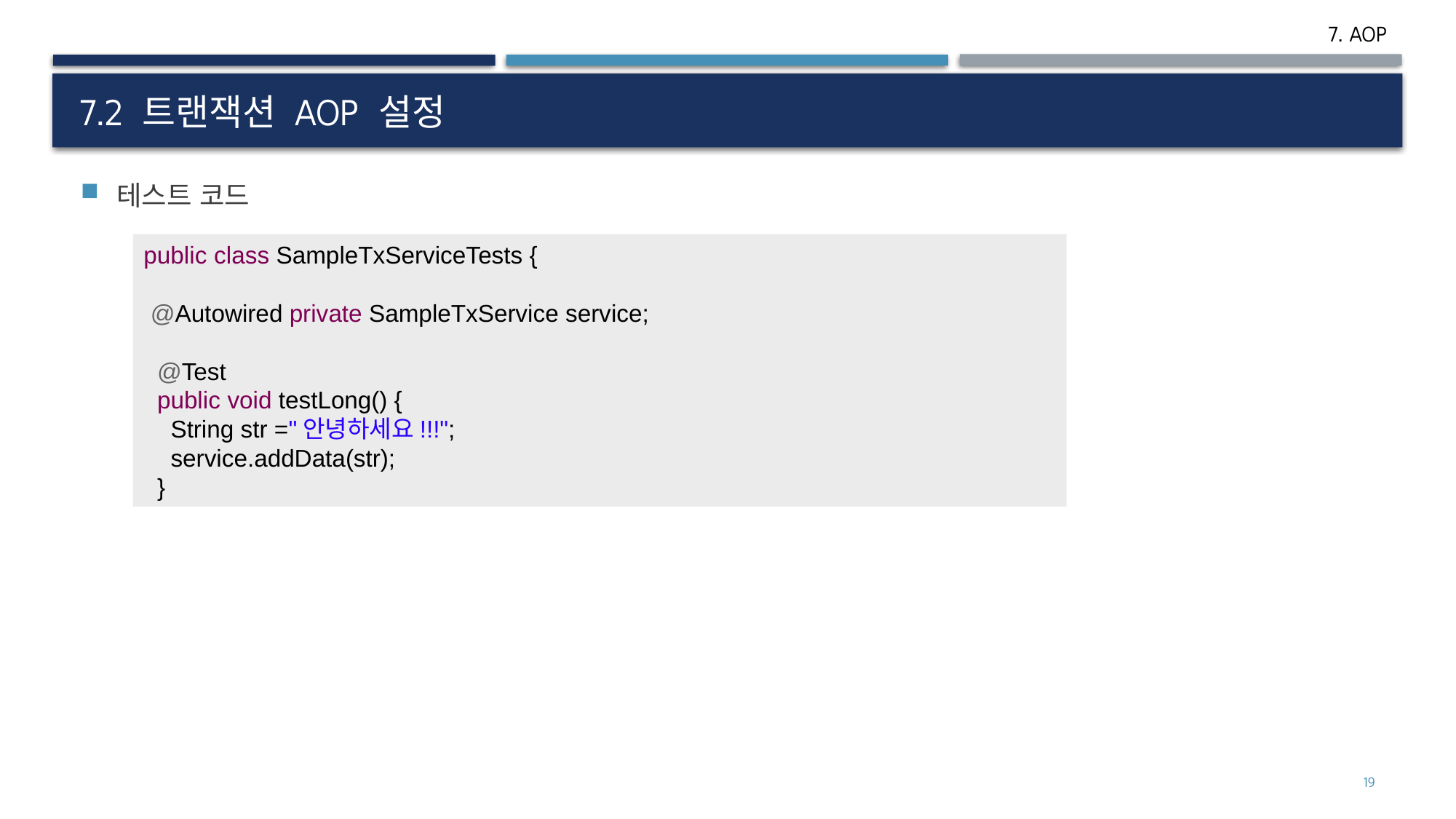

# 7.2 트랜잭션 AOP 설정
테스트 코드
public class SampleTxServiceTests {

 @Autowired private SampleTxService service;

  @Test
  public void testLong() {
    String str ="안녕하세요!!!";
    service.addData(str);
  }
19